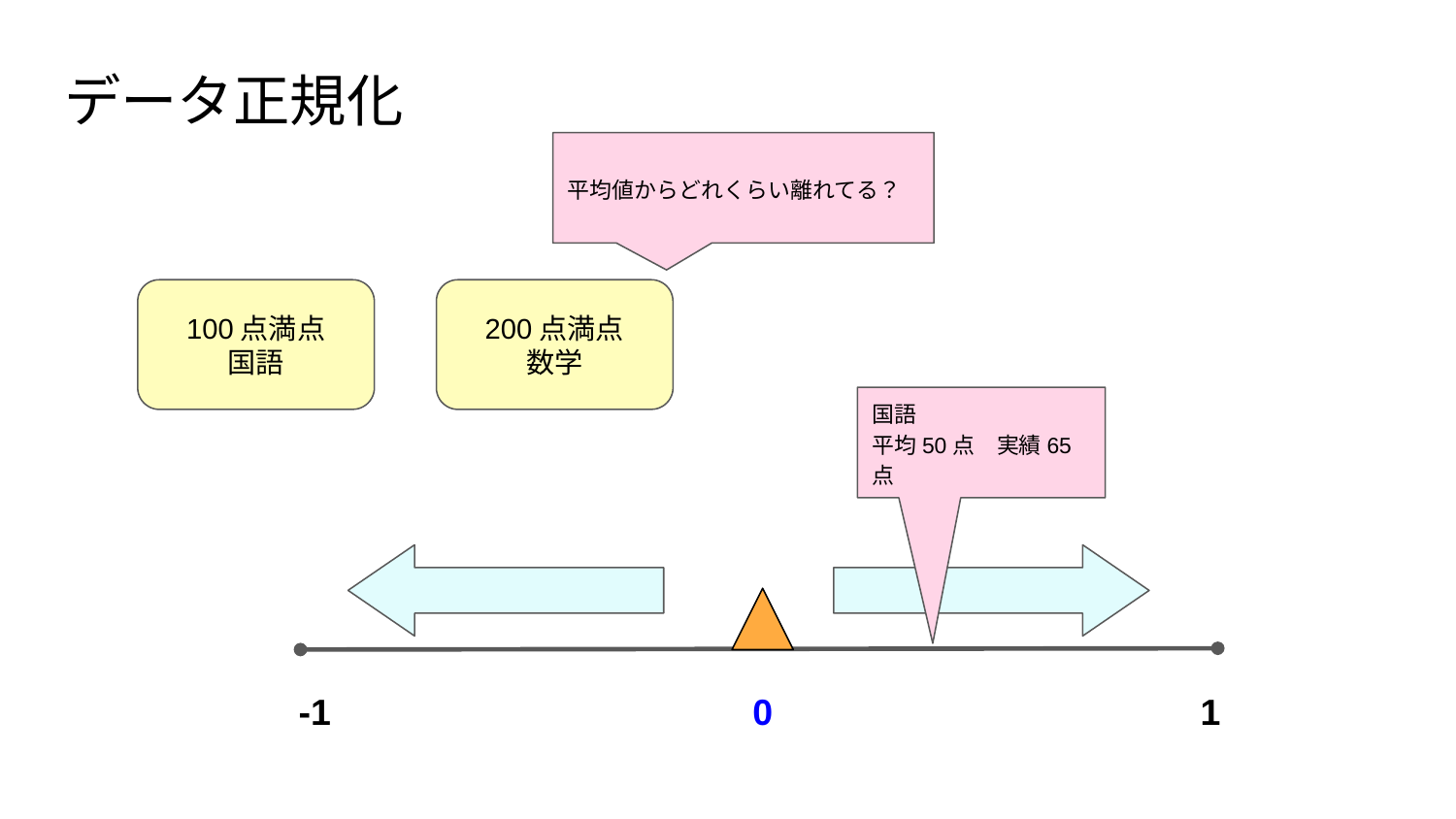

# データ正規化
平均値からどれくらい離れてる？
100点満点
国語
200点満点
数学
国語
平均50点　実績65点

-1
0
1